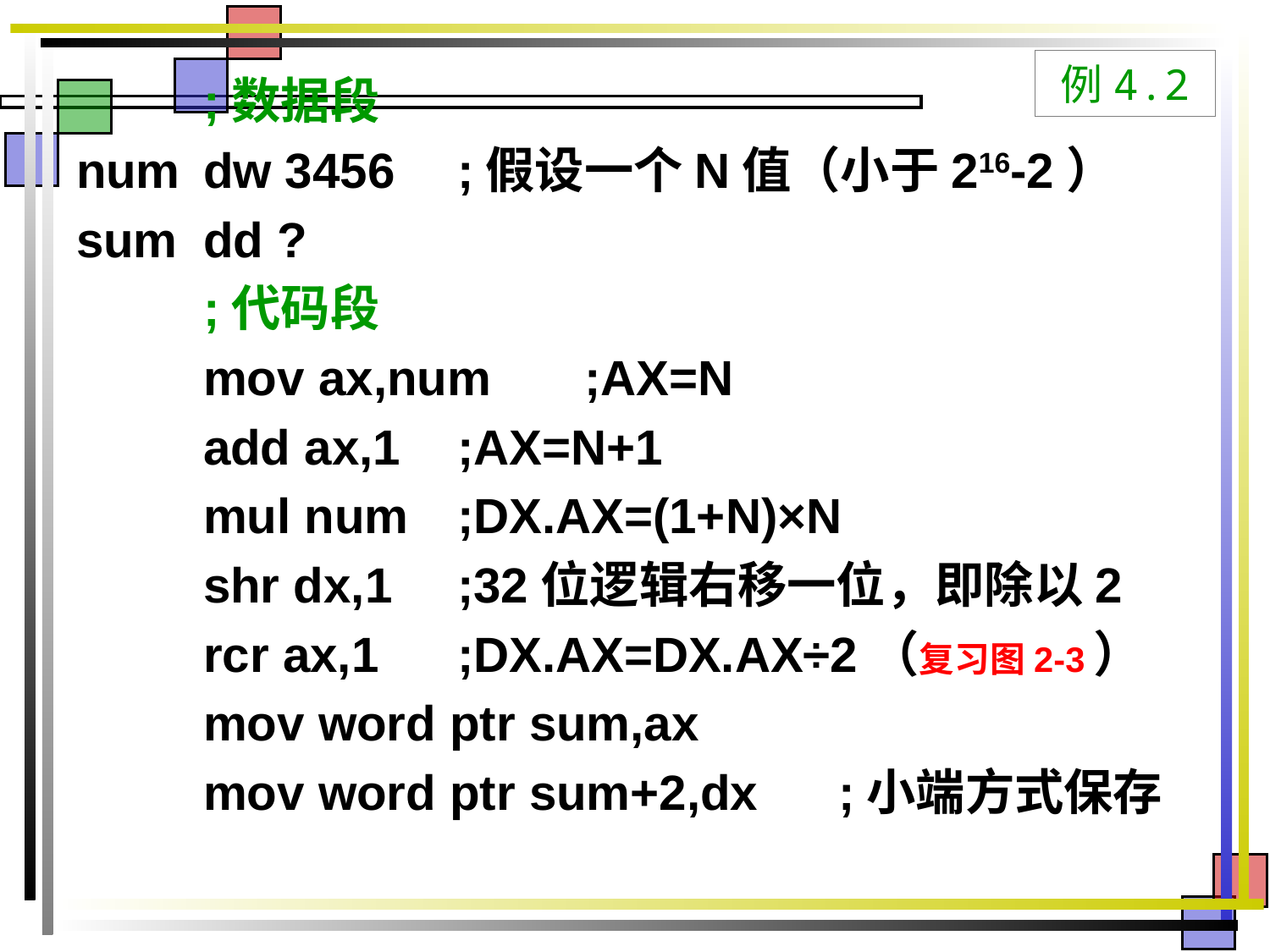

# 例4.2
	;数据段
num	dw 3456	;假设一个N值（小于216-2）
sum	dd ?
	;代码段
	mov ax,num	;AX=N
	add ax,1	;AX=N+1
	mul num	;DX.AX=(1+N)×N
	shr dx,1	;32位逻辑右移一位，即除以2
	rcr ax,1	;DX.AX=DX.AX÷2（复习图2-3）
	mov word ptr sum,ax
	mov word ptr sum+2,dx	;小端方式保存